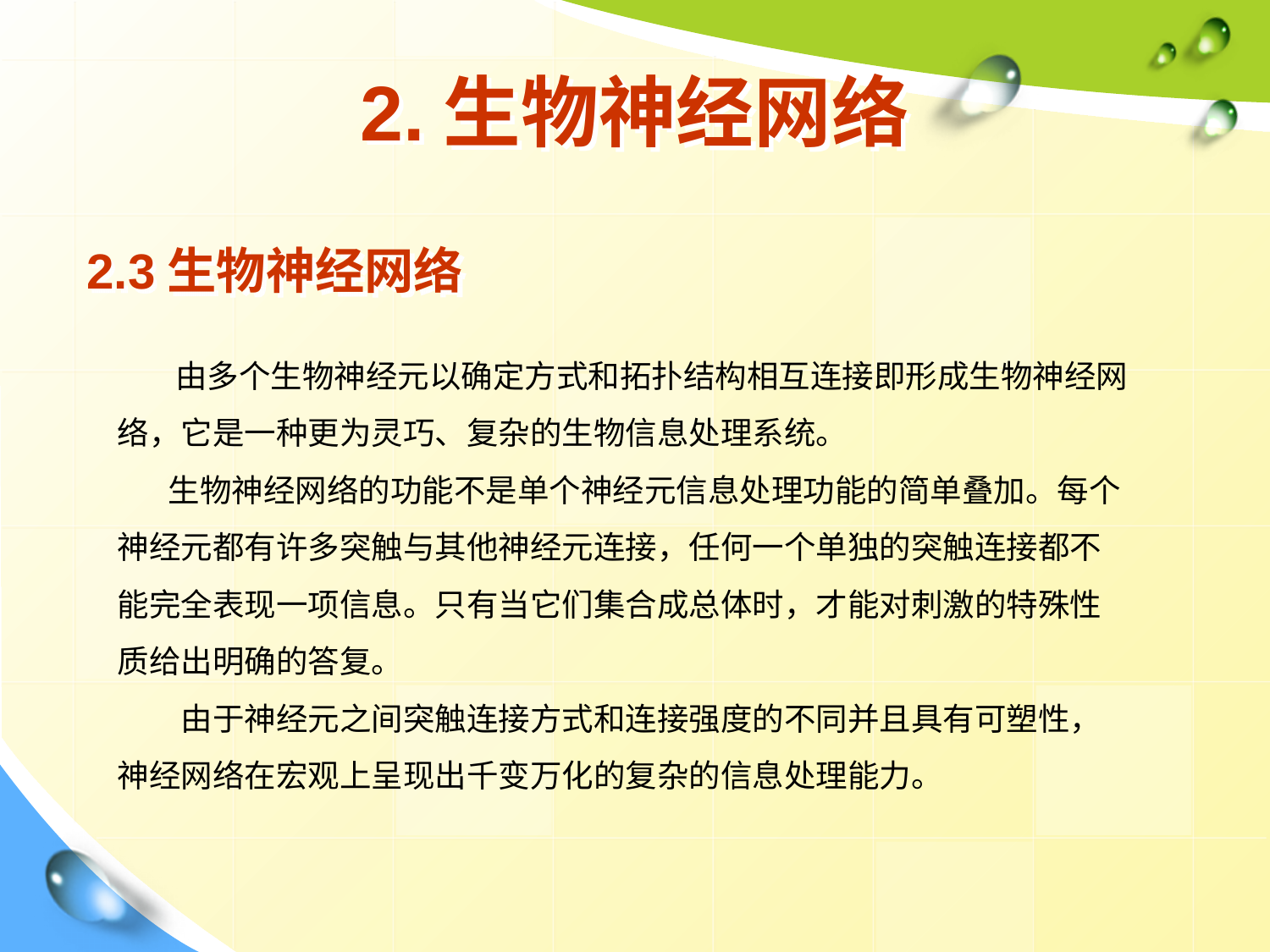

# 2.生物神经网络

2.3生物神经网络
       由多个生物神经元以确定方式和拓扑结构相互连接即形成生物神经网络，它是一种更为灵巧、复杂的生物信息处理系统。
      生物神经网络的功能不是单个神经元信息处理功能的简单叠加。每个神经元都有许多突触与其他神经元连接，任何一个单独的突触连接都不能完全表现一项信息。只有当它们集合成总体时，才能对刺激的特殊性质给出明确的答复。
　　由于神经元之间突触连接方式和连接强度的不同并且具有可塑性，神经网络在宏观上呈现出千变万化的复杂的信息处理能力。